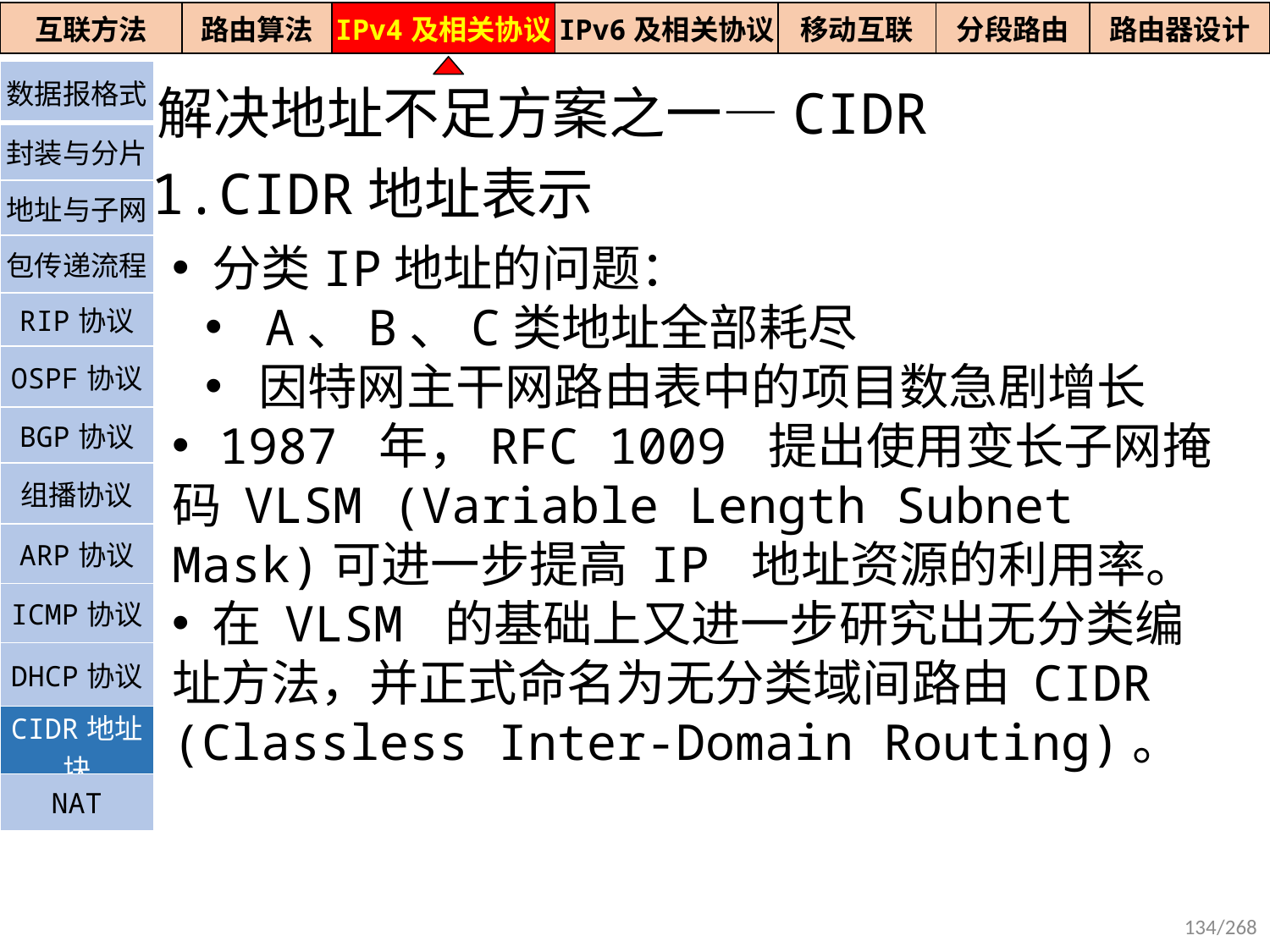

| 互联方法 | 路由算法 | IPv4及相关协议 | IPv6及相关协议 | 移动互联 | 分段路由 | 路由器设计 |
| --- | --- | --- | --- | --- | --- | --- |

| 数据报格式 |
| --- |
| 封装与分片 |
| 地址与子网 |
| 包传递流程 |
| RIP协议 |
| OSPF协议 |
| BGP协议 |
| 组播协议 |
| ARP协议 |
| ICMP协议 |
| DHCP协议 |
| CIDR地址块 |
| NAT |
解决地址不足方案之一—CIDR
1.CIDR地址表示
 分类IP地址的问题：
 A、B、C类地址全部耗尽
 因特网主干网路由表中的项目数急剧增长
 1987 年，RFC 1009 提出使用变长子网掩码 VLSM (Variable Length Subnet Mask)可进一步提高 IP 地址资源的利用率。
 在 VLSM 的基础上又进一步研究出无分类编址方法，并正式命名为无分类域间路由 CIDR (Classless Inter-Domain Routing)。
134/268